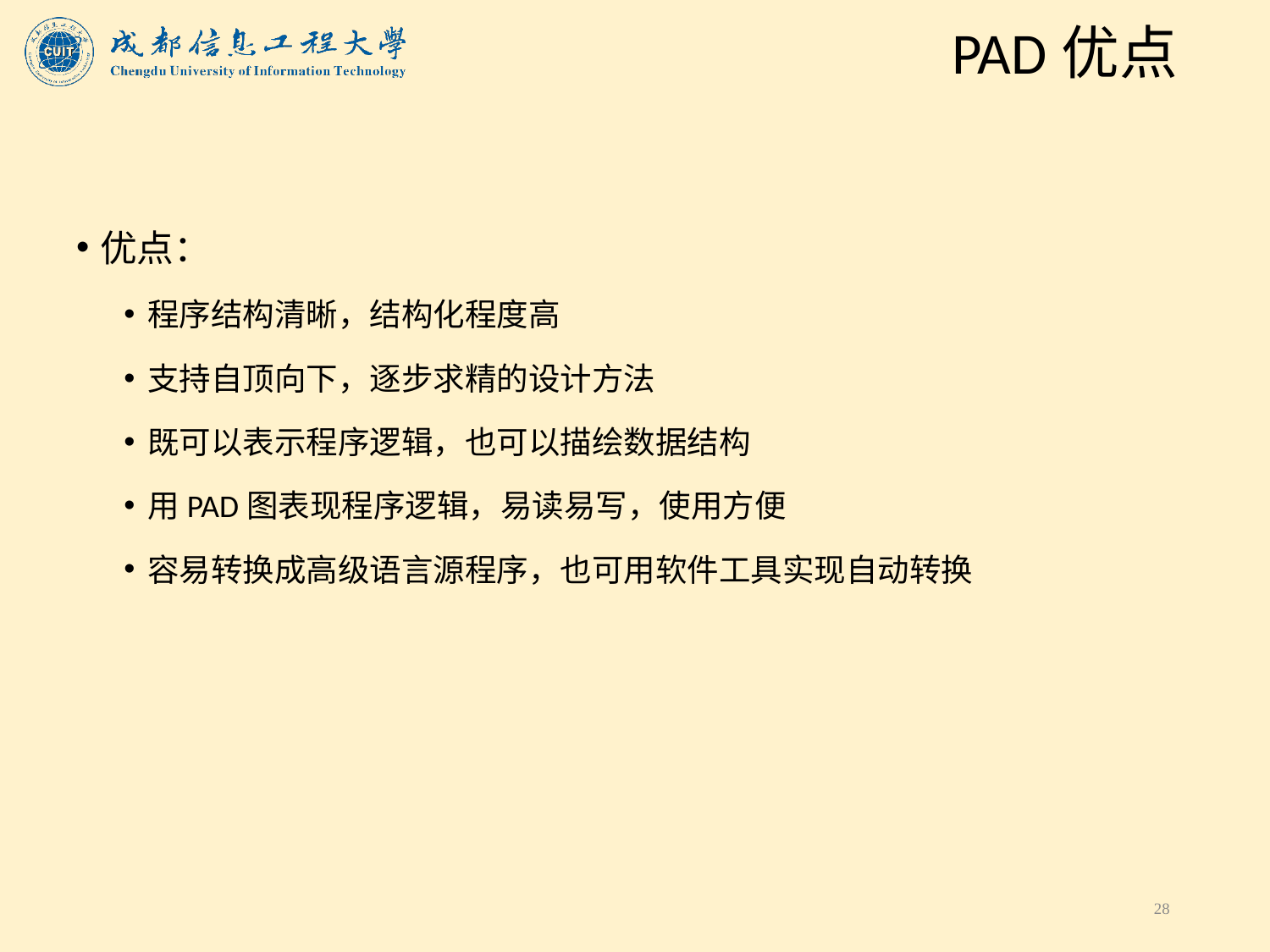

# PAD优点
优点：
程序结构清晰，结构化程度高
支持自顶向下，逐步求精的设计方法
既可以表示程序逻辑，也可以描绘数据结构
用PAD图表现程序逻辑，易读易写，使用方便
容易转换成高级语言源程序，也可用软件工具实现自动转换

28